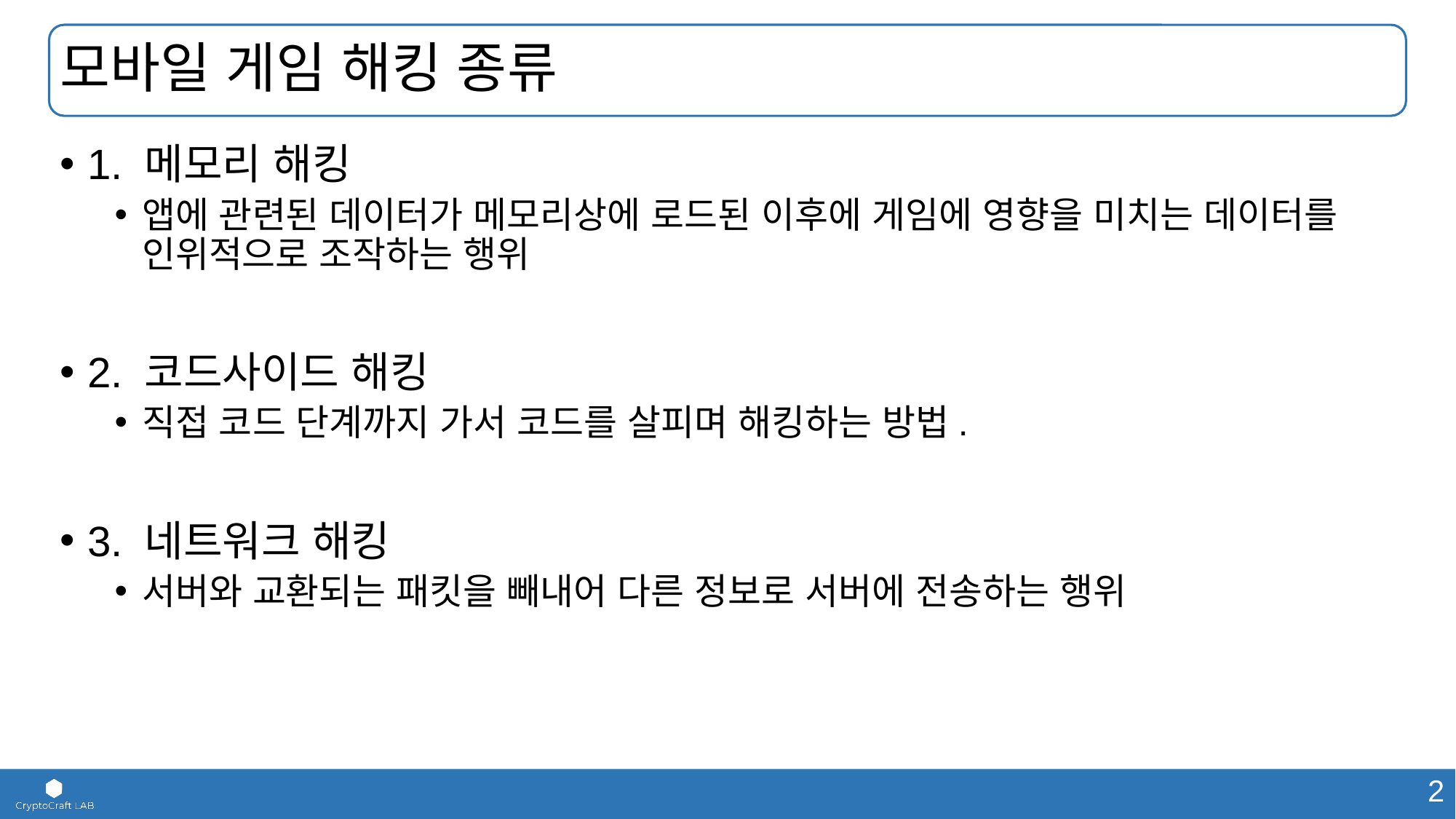

# 모바일 게임 해킹 종류
1. 메모리 해킹
앱에 관련된 데이터가 메모리상에 로드된 이후에 게임에 영향을 미치는 데이터를 인위적으로 조작하는 행위

2. 코드사이드 해킹
직접 코드 단계까지 가서 코드를 살피며 해킹하는 방법.

3. 네트워크 해킹
서버와 교환되는 패킷을 빼내어 다른 정보로 서버에 전송하는 행위